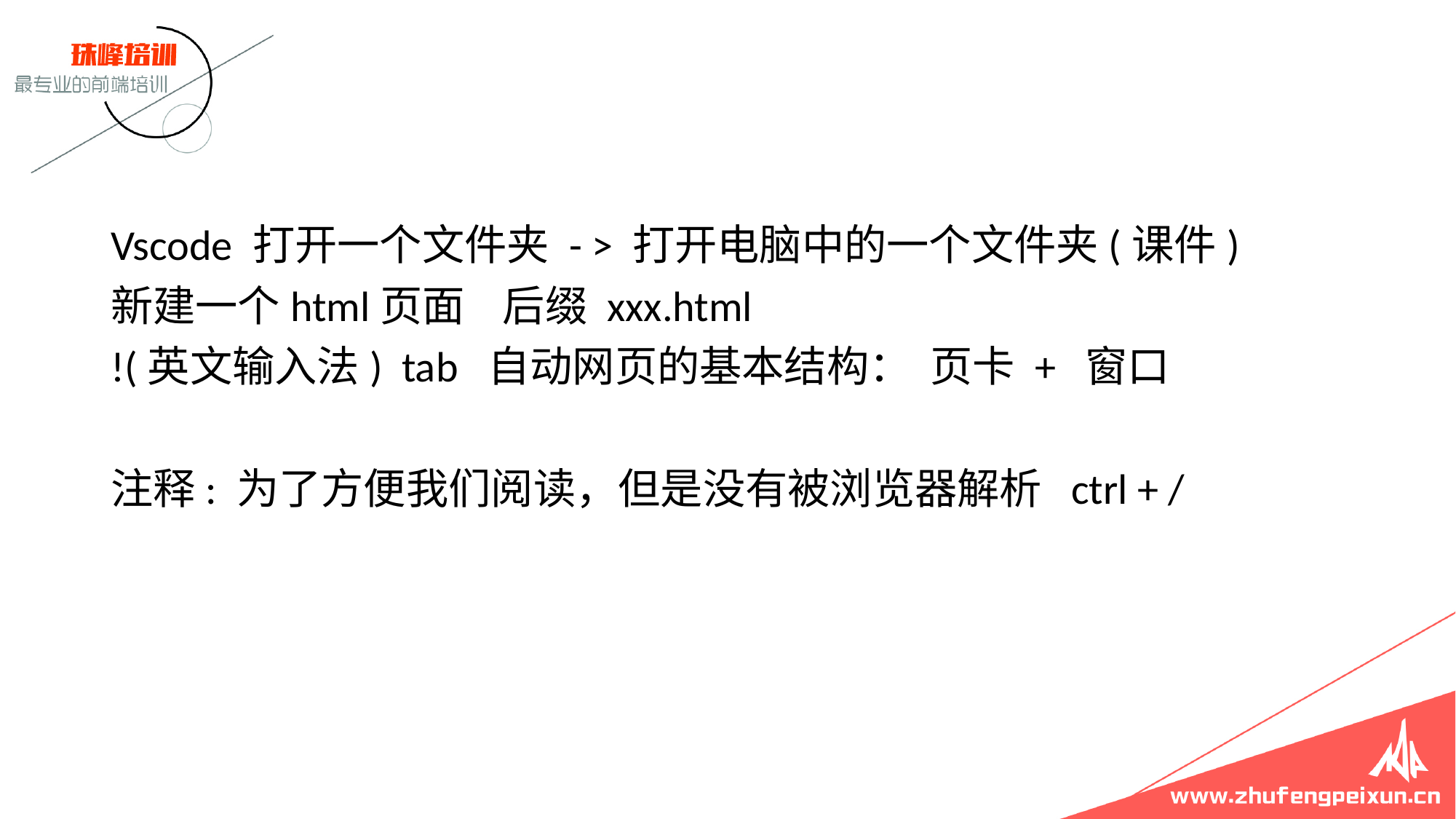

Vscode 打开一个文件夹 - > 打开电脑中的一个文件夹(课件)
新建一个html页面    后缀 xxx.html
!(英文输入法)  tab  自动网页的基本结构：  页卡 +  窗口

注释: 为了方便我们阅读，但是没有被浏览器解析  ctrl + /